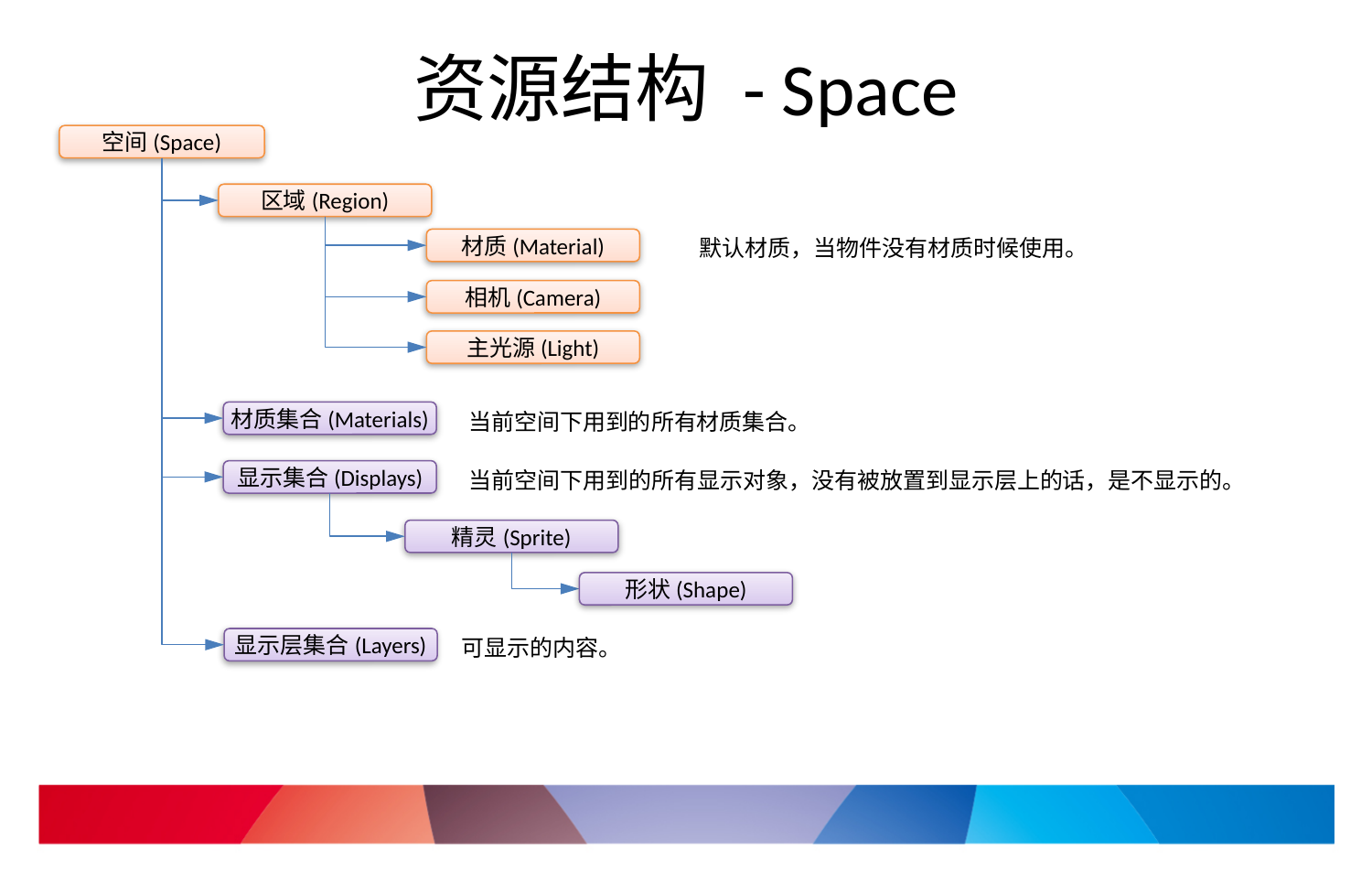

# 资源结构 - Space
空间(Space)
区域(Region)
材质(Material)
默认材质，当物件没有材质时候使用。
相机(Camera)
主光源(Light)
材质集合(Materials)
当前空间下用到的所有材质集合。
显示集合(Displays)
当前空间下用到的所有显示对象，没有被放置到显示层上的话，是不显示的。
精灵(Sprite)
形状(Shape)
显示层集合(Layers)
可显示的内容。